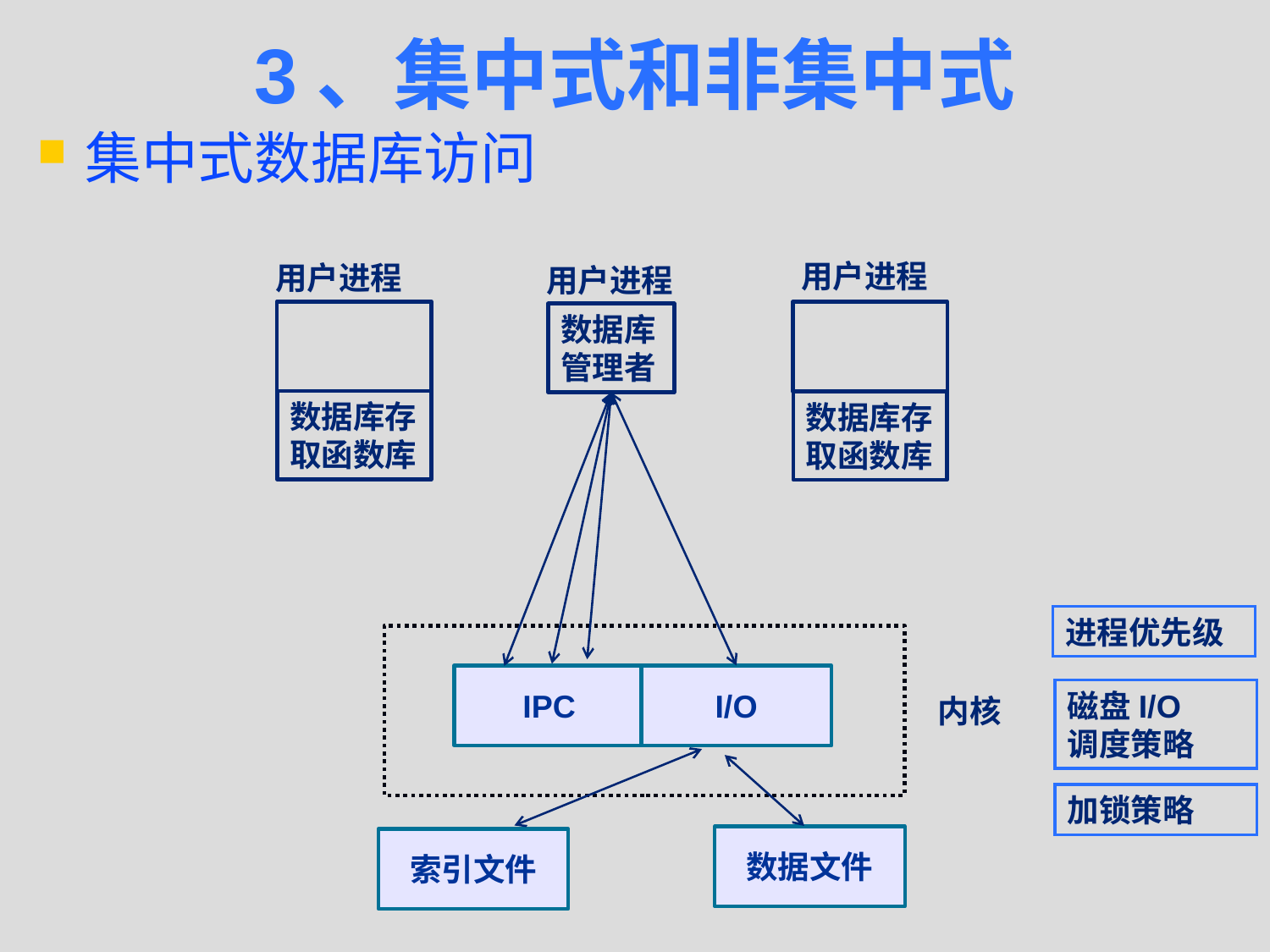

# 3、集中式和非集中式
集中式数据库访问

用户进程
用户进程
用户进程

数据库管理者
数据库存取函数库
数据库存取函数库
进程优先级

IPC
I/O
磁盘I/O
调度策略
内核
加锁策略
数据文件
索引文件